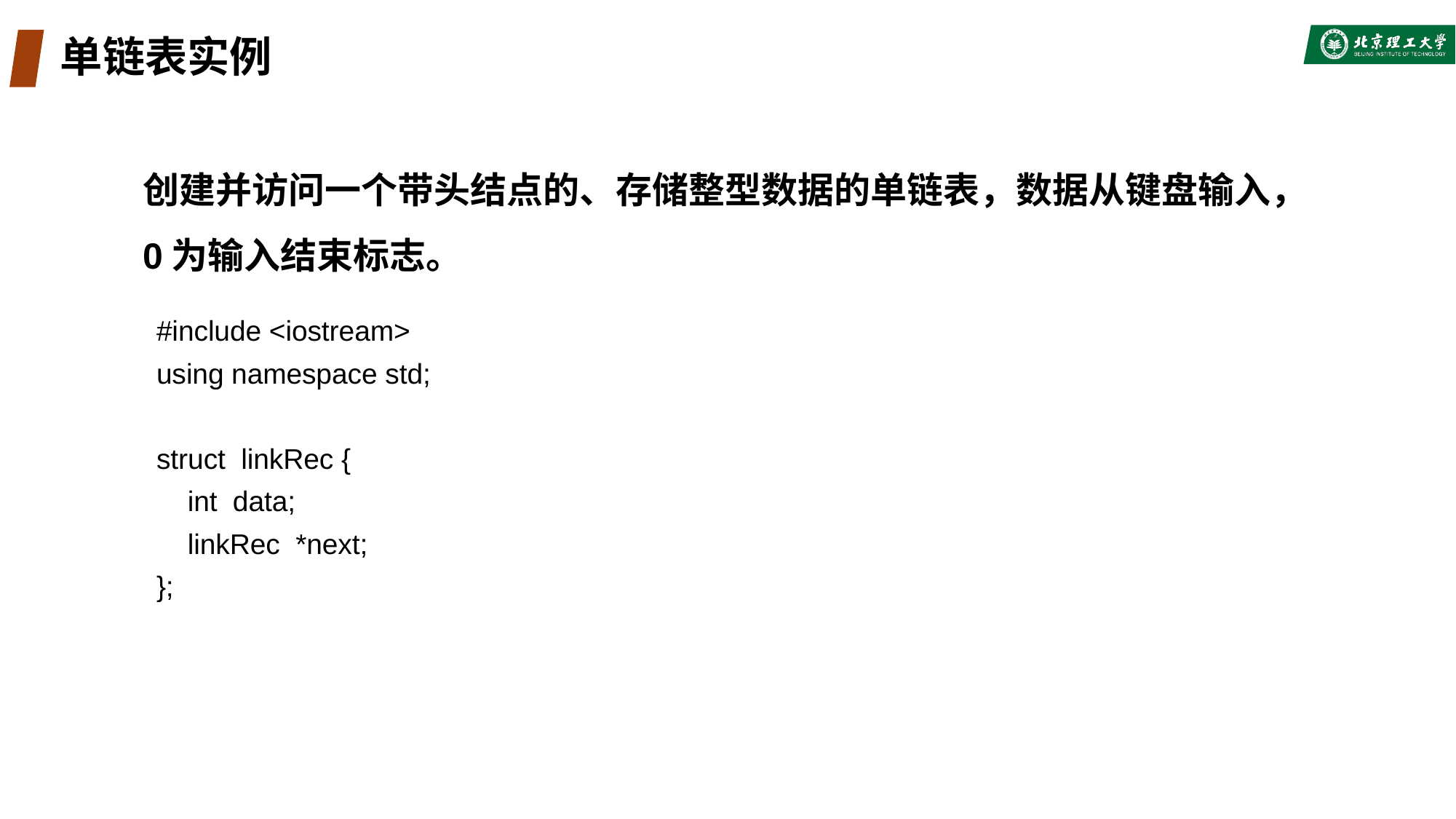

# 单链表实例
创建并访问一个带头结点的、存储整型数据的单链表，数据从键盘输入，0为输入结束标志。
#include <iostream>
using namespace std;

struct  linkRec {
    int  data;
    linkRec  *next;
};